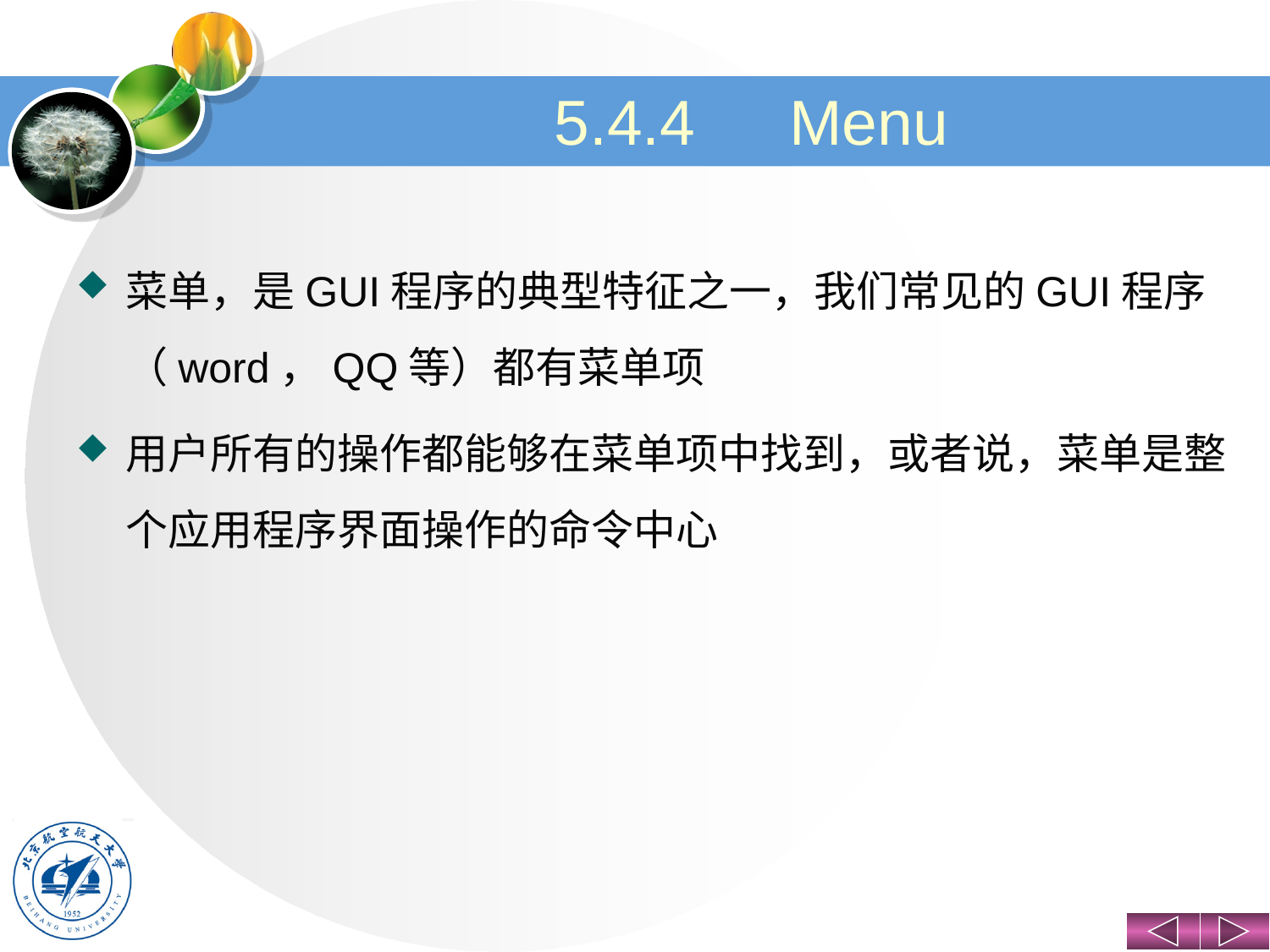

# 5.4.4　Menu
菜单，是GUI程序的典型特征之一，我们常见的GUI程序（word，QQ等）都有菜单项
用户所有的操作都能够在菜单项中找到，或者说，菜单是整个应用程序界面操作的命令中心
98